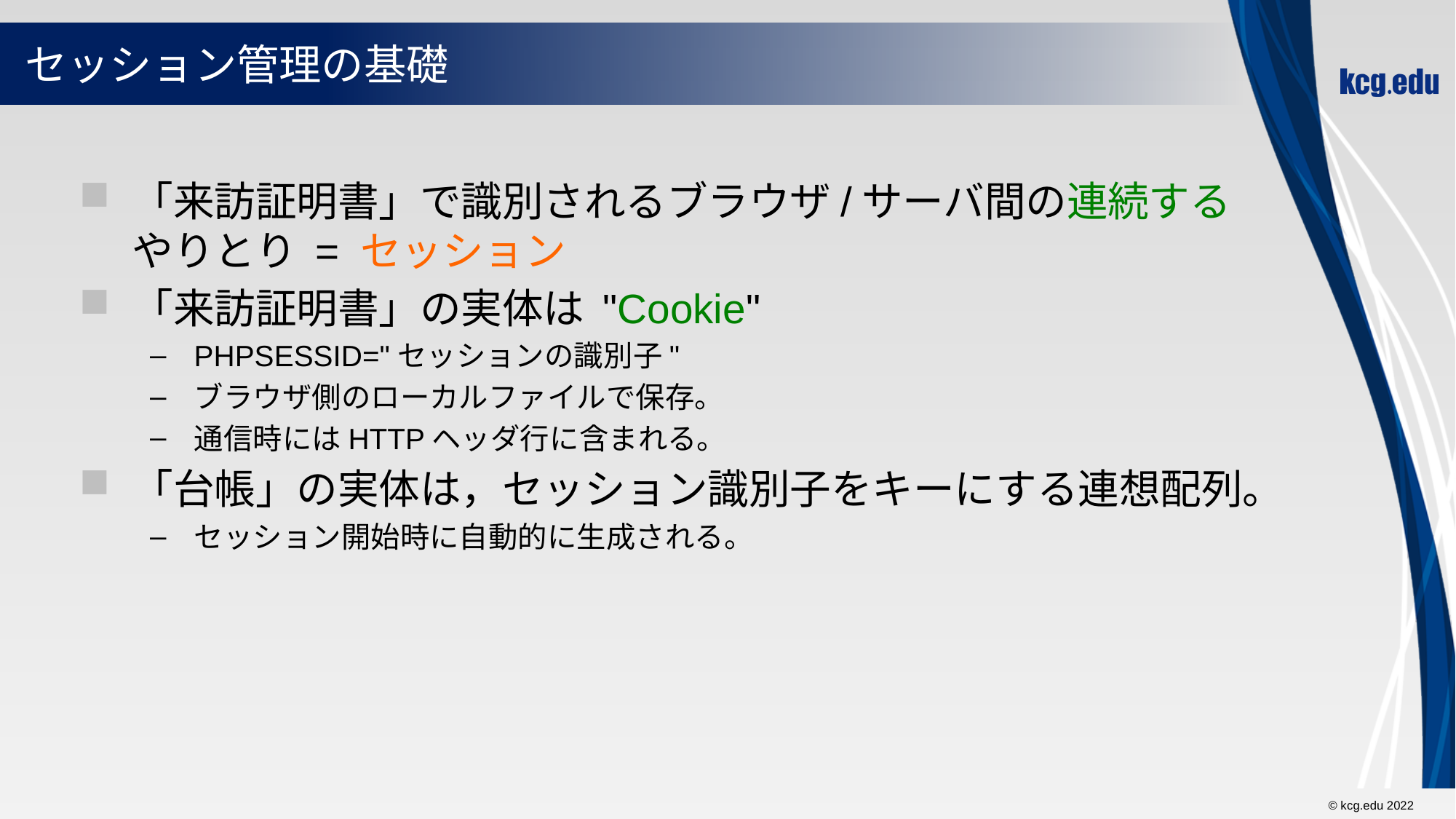

# セッション管理の基礎
「来訪証明書」で識別されるブラウザ/サーバ間の連続するやりとり = セッション
「来訪証明書」の実体は "Cookie"
PHPSESSID="セッションの識別子"
ブラウザ側のローカルファイルで保存。
通信時にはHTTPヘッダ行に含まれる。
「台帳」の実体は，セッション識別子をキーにする連想配列。
セッション開始時に自動的に生成される。